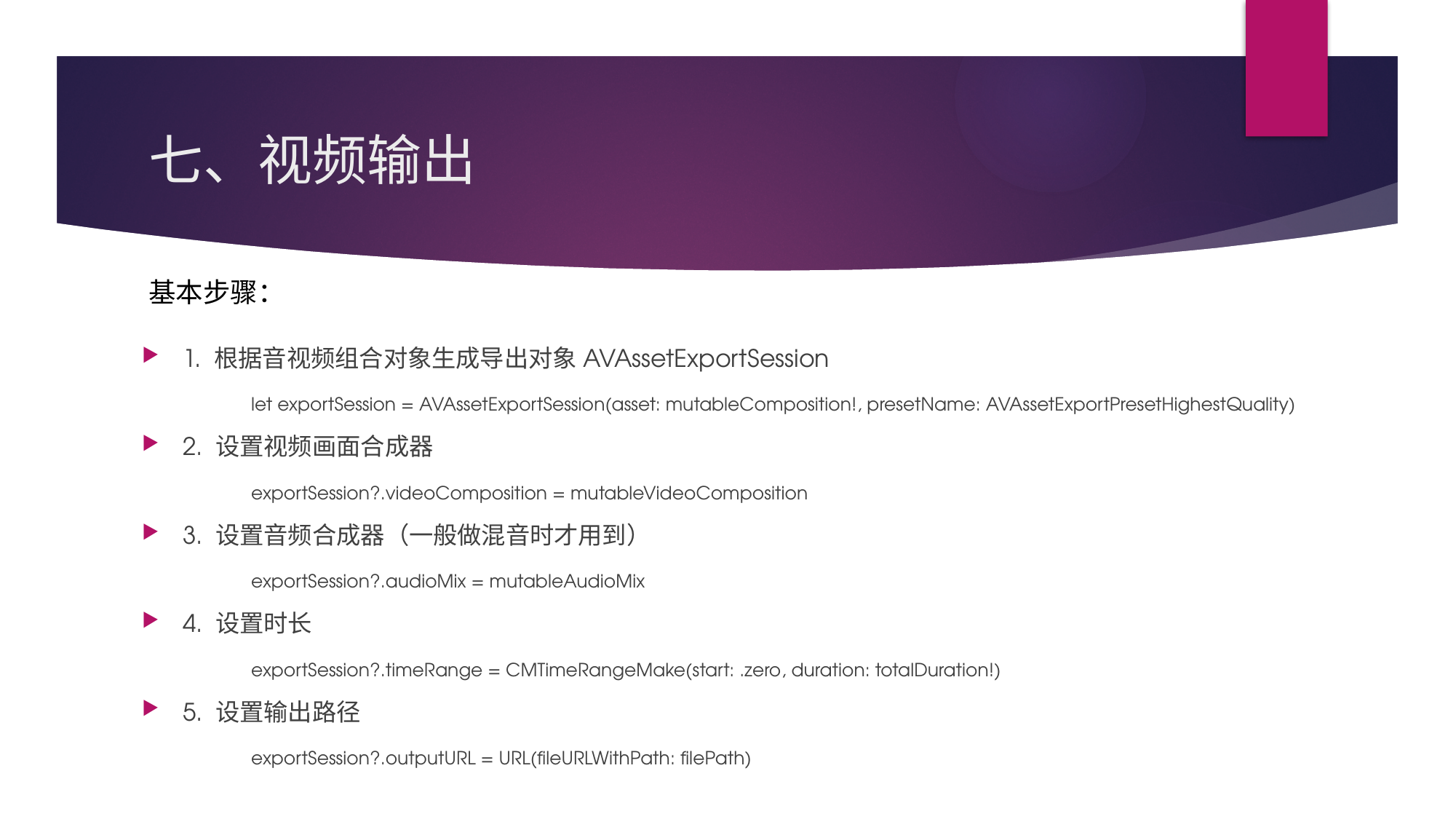

# 七、视频输出
基本步骤：
1. 根据音视频组合对象生成导出对象AVAssetExportSession
	let exportSession = AVAssetExportSession(asset: mutableComposition!, presetName: AVAssetExportPresetHighestQuality)
2. 设置视频画面合成器
	exportSession?.videoComposition = mutableVideoComposition
3. 设置音频合成器（一般做混音时才用到）
	exportSession?.audioMix = mutableAudioMix
4. 设置时长
	exportSession?.timeRange = CMTimeRangeMake(start: .zero, duration: totalDuration!)
5. 设置输出路径
	exportSession?.outputURL = URL(fileURLWithPath: filePath)